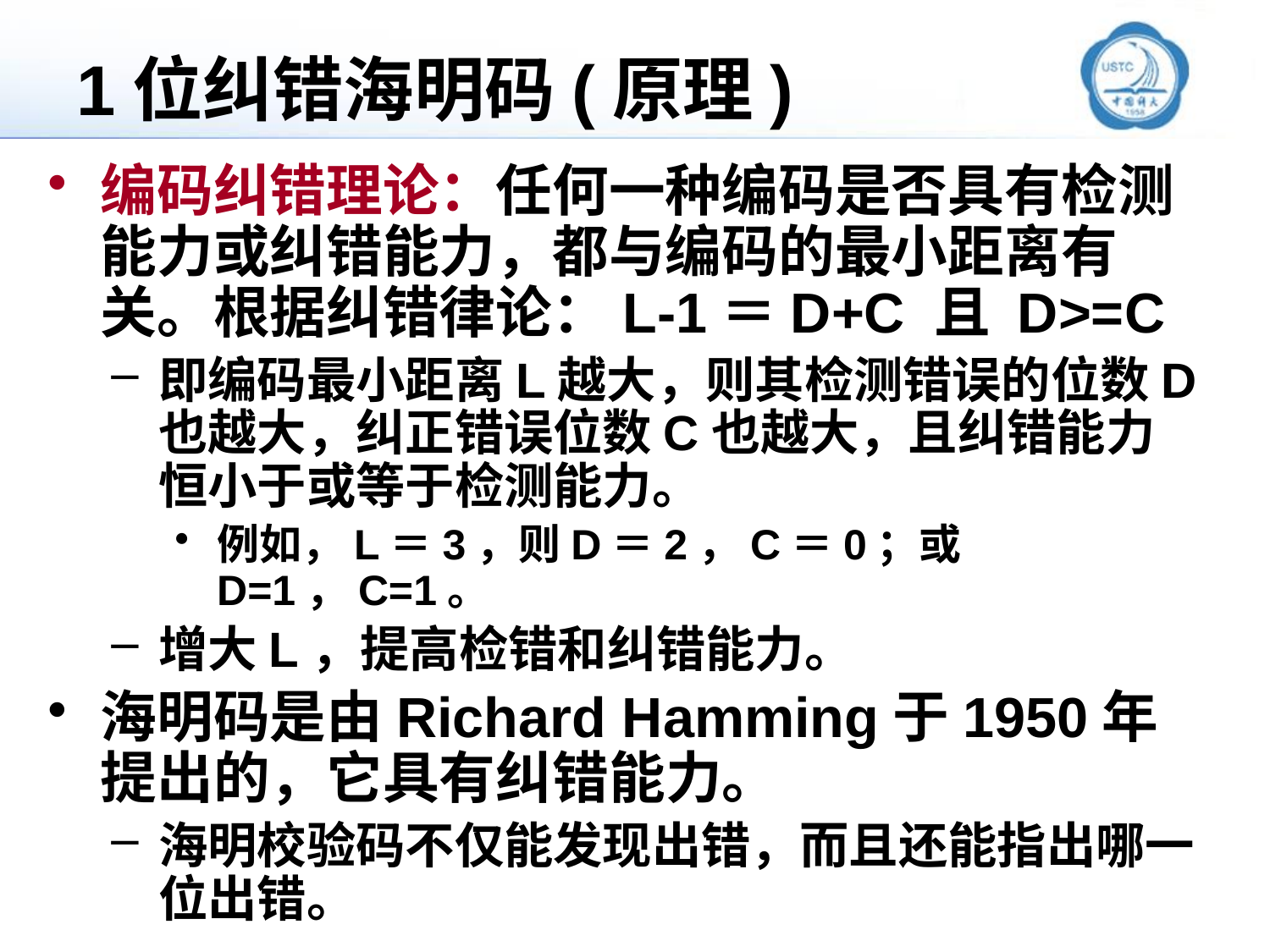

# 1位纠错海明码(原理)
编码纠错理论：任何一种编码是否具有检测能力或纠错能力，都与编码的最小距离有关。根据纠错律论：L-1＝D+C 且 D>=C
即编码最小距离L越大，则其检测错误的位数D也越大，纠正错误位数C也越大，且纠错能力恒小于或等于检测能力。
例如，L＝3，则D＝2，C＝0；或D=1，C=1。
增大L，提高检错和纠错能力。
海明码是由Richard Hamming于1950年提出的，它具有纠错能力。
海明校验码不仅能发现出错，而且还能指出哪一位出错。